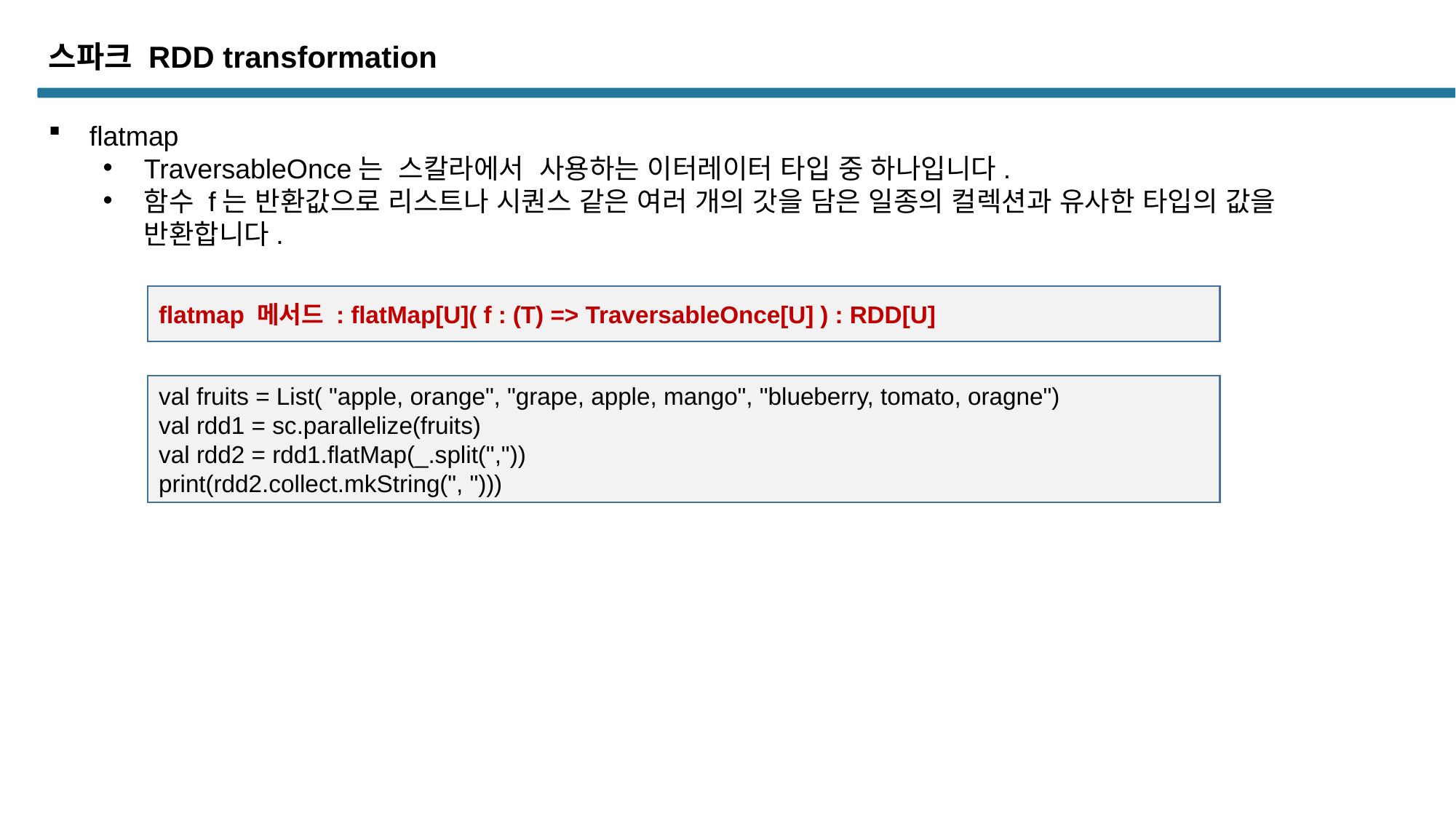

스파크 RDD transformation
flatmap
TraversableOnce는  스칼라에서  사용하는 이터레이터 타입 중 하나입니다.
함수 f는 반환값으로 리스트나 시퀀스 같은 여러 개의 갓을 담은 일종의 컬렉션과 유사한 타입의 값을 반환합니다.

flatmap 메서드 : flatMap[U]( f : (T) => TraversableOnce[U] ) : RDD[U]
val fruits = List( "apple, orange", "grape, apple, mango", "blueberry, tomato, oragne")
val rdd1 = sc.parallelize(fruits)
val rdd2 = rdd1.flatMap(_.split(","))
print(rdd2.collect.mkString(", ")))